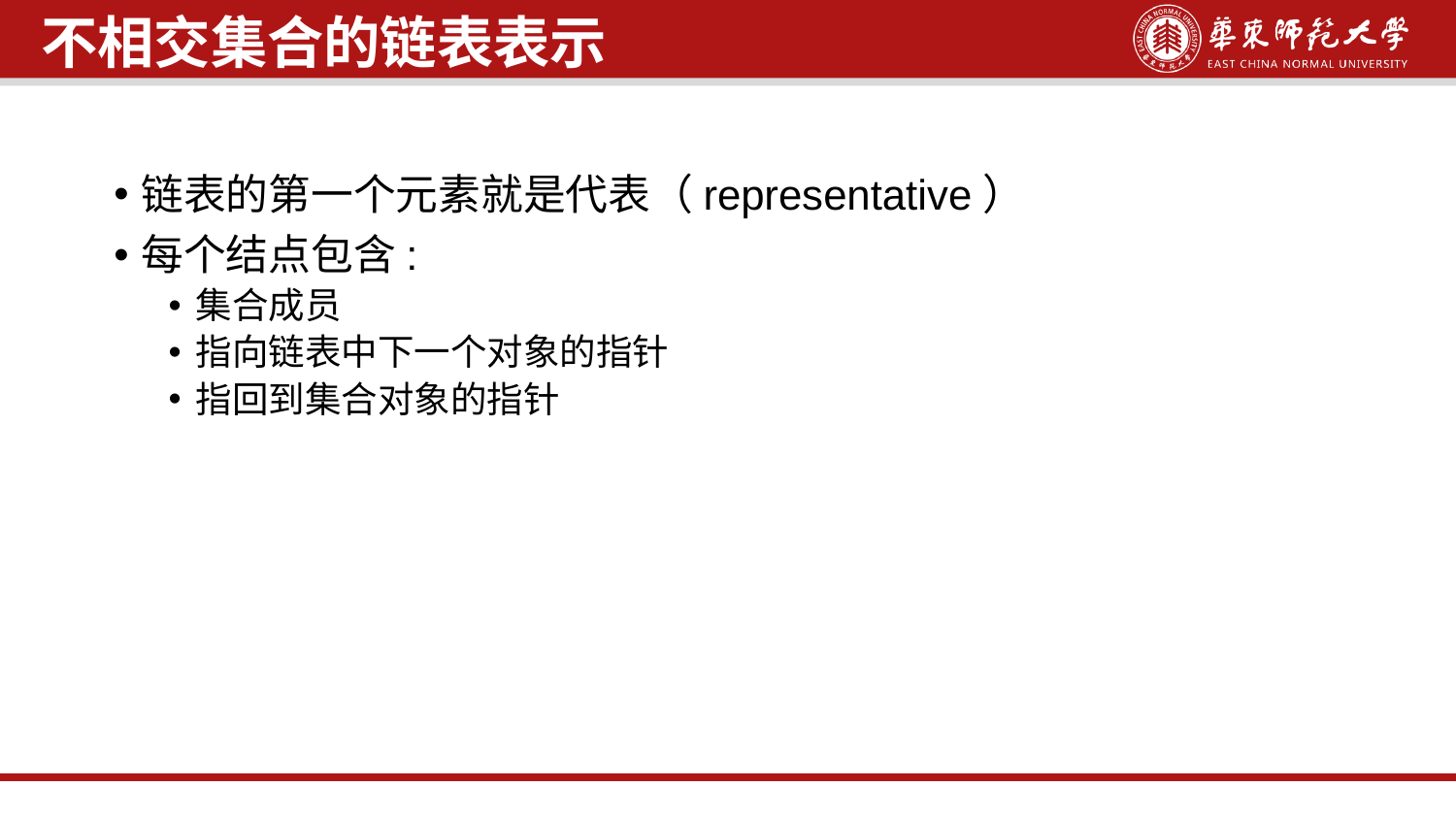

不相交集合的链表表示
链表的第一个元素就是代表（representative）
每个结点包含:
集合成员
指向链表中下一个对象的指针
指回到集合对象的指针